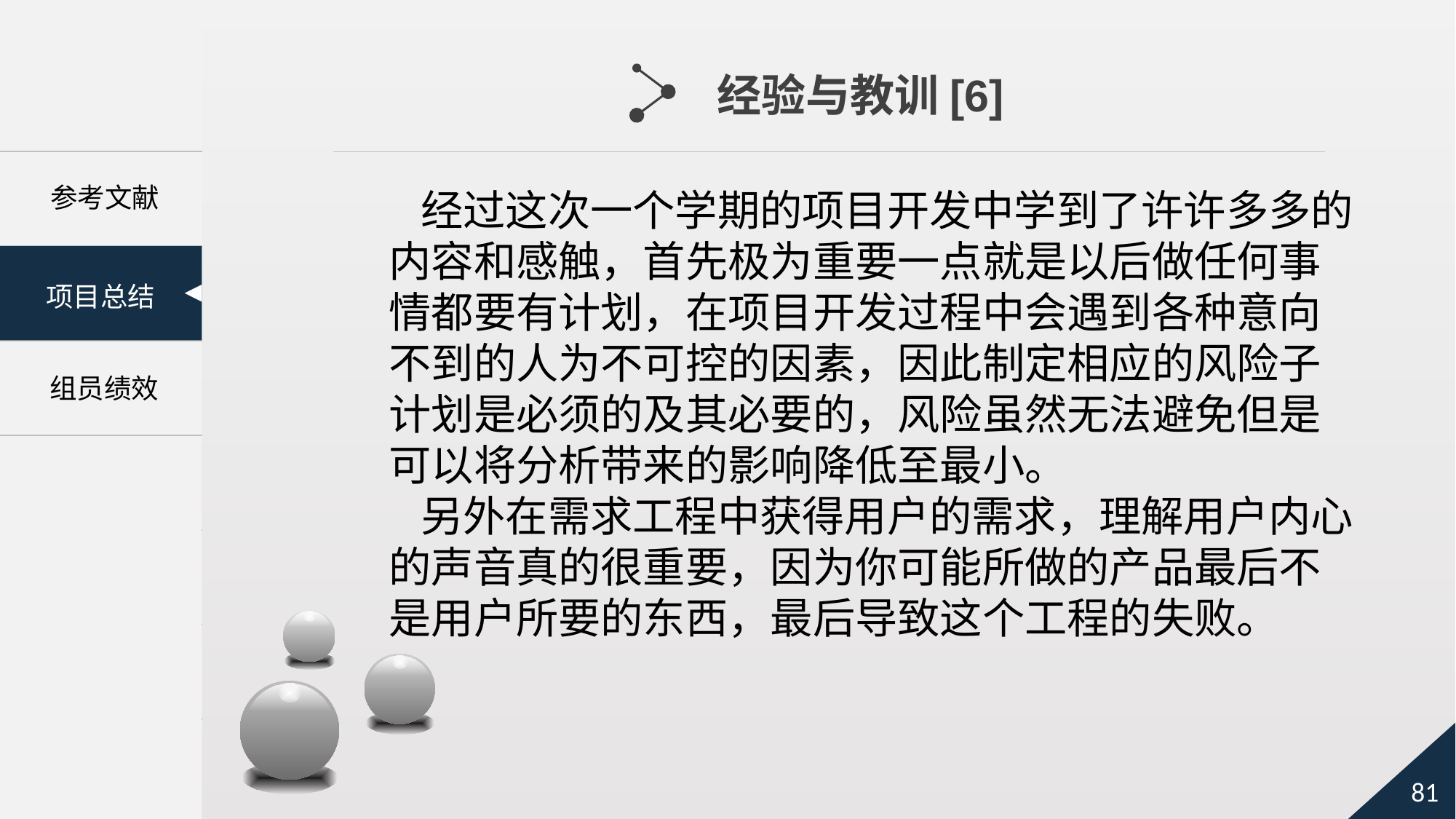

经验与教训[6]
     参考文献
经过这次一个学期的项目开发中学到了许许多多的内容和感触，首先极为重要一点就是以后做任何事情都要有计划，在项目开发过程中会遇到各种意向不到的人为不可控的因素，因此制定相应的风险子计划是必须的及其必要的，风险虽然无法避免但是可以将分析带来的影响降低至最小。
另外在需求工程中获得用户的需求，理解用户内心的声音真的很重要，因为你可能所做的产品最后不是用户所要的东西，最后导致这个工程的失败。
　 项目总结
组员绩效

其他